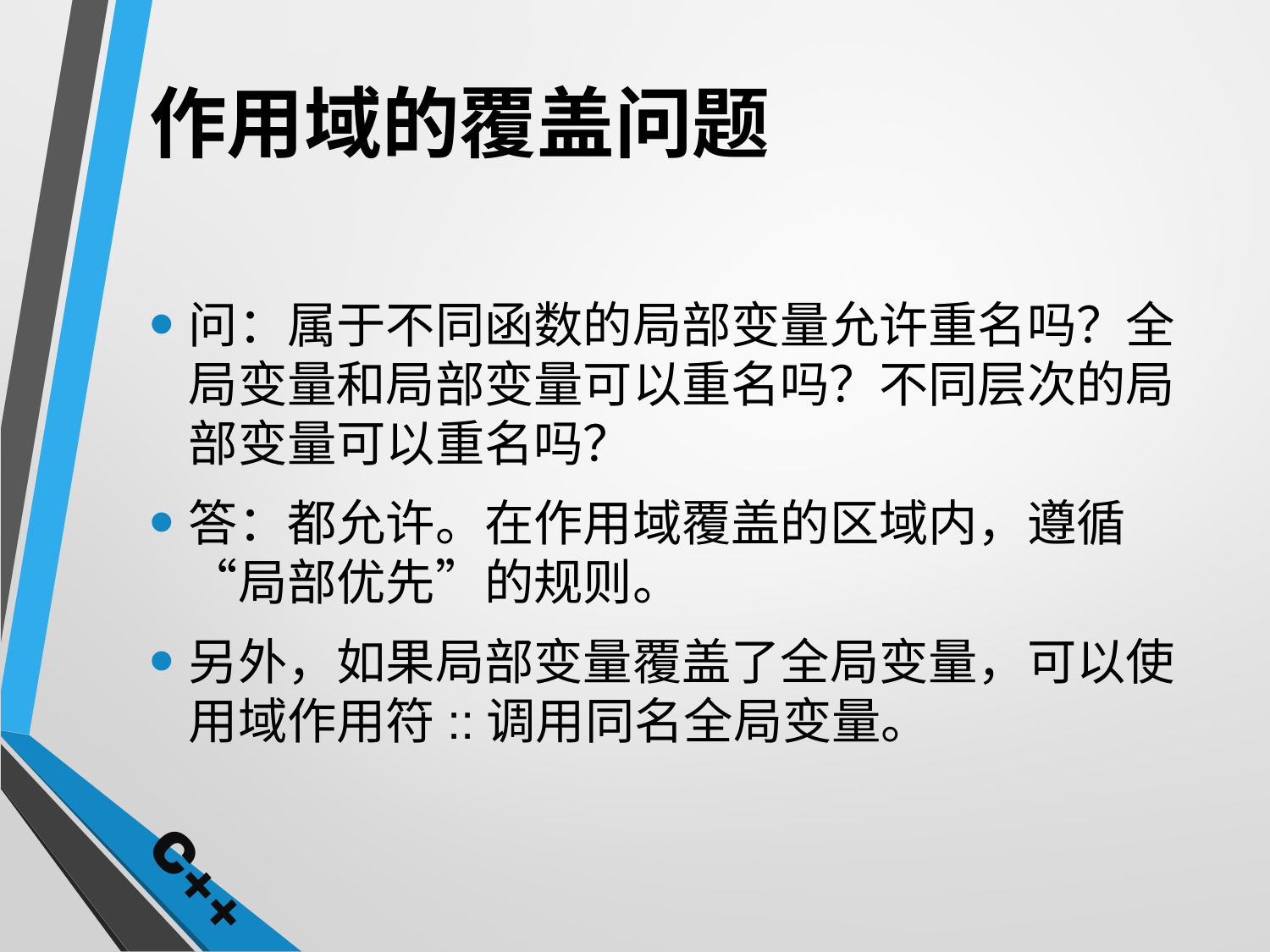

# 作用域的覆盖问题
问：属于不同函数的局部变量允许重名吗？全局变量和局部变量可以重名吗？不同层次的局部变量可以重名吗？
答：都允许。在作用域覆盖的区域内，遵循“局部优先”的规则。
另外，如果局部变量覆盖了全局变量，可以使用域作用符::调用同名全局变量。